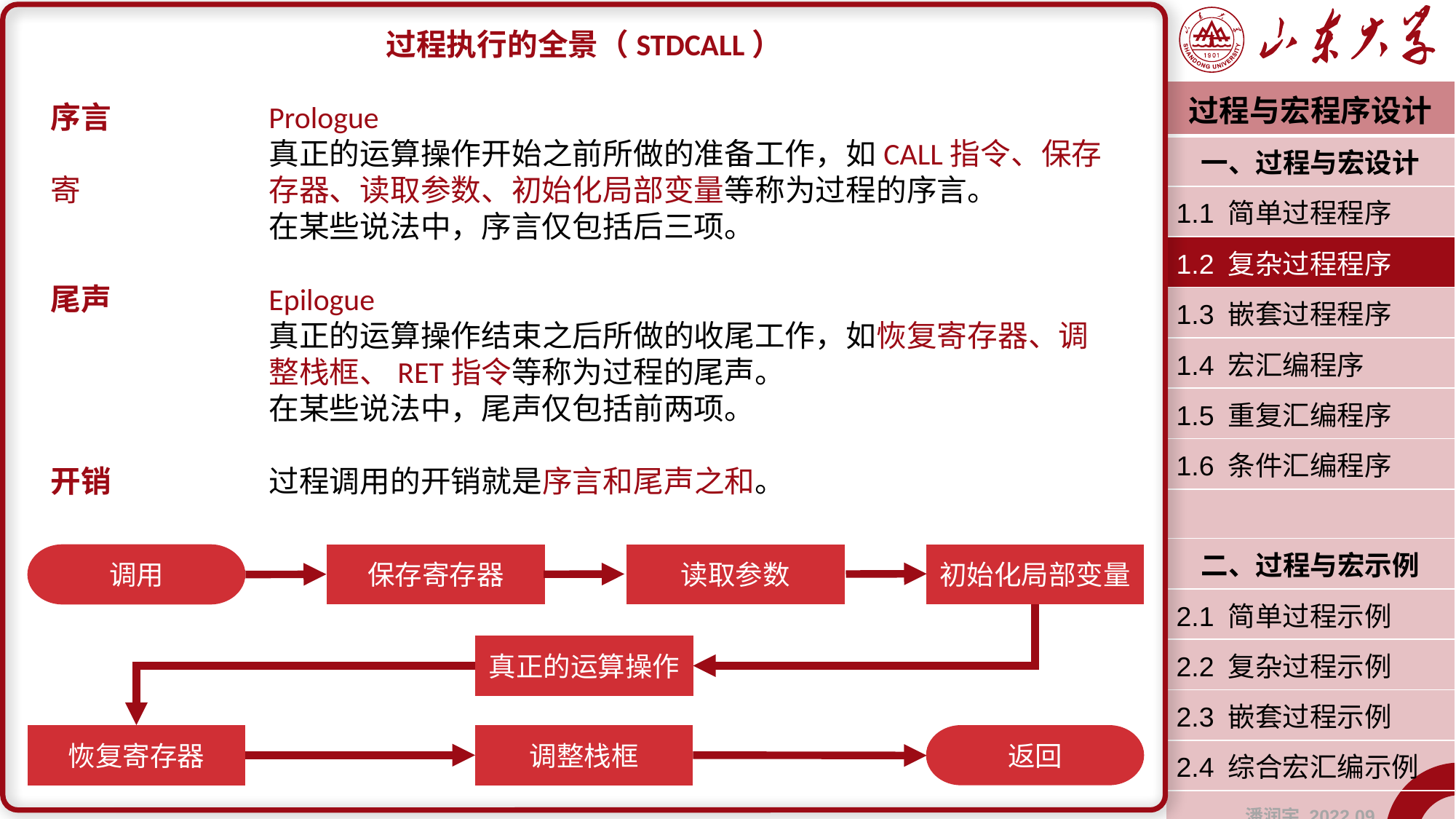

过程执行的全景（STDCALL）

序言		Prologue
		真正的运算操作开始之前所做的准备工作，如CALL指令、保存寄		存器、读取参数、初始化局部变量等称为过程的序言。
		在某些说法中，序言仅包括后三项。

尾声		Epilogue
		真正的运算操作结束之后所做的收尾工作，如恢复寄存器、调		整栈框、RET指令等称为过程的尾声。
		在某些说法中，尾声仅包括前两项。

开销		过程调用的开销就是序言和尾声之和。
| 过程与宏程序设计 |
| --- |
| 一、过程与宏设计 |
| 1.1 简单过程程序 |
| 1.2 复杂过程程序 |
| 1.3 嵌套过程程序 |
| 1.4 宏汇编程序 |
| 1.5 重复汇编程序 |
| 1.6 条件汇编程序 |
|  |
| 二、过程与宏示例 |
| 2.1 简单过程示例 |
| 2.2 复杂过程示例 |
| 2.3 嵌套过程示例 |
| 2.4 综合宏汇编示例 |
| 潘润宇 2022.09 |
调用
保存寄存器
读取参数
初始化局部变量
真正的运算操作
恢复寄存器
调整栈框
返回